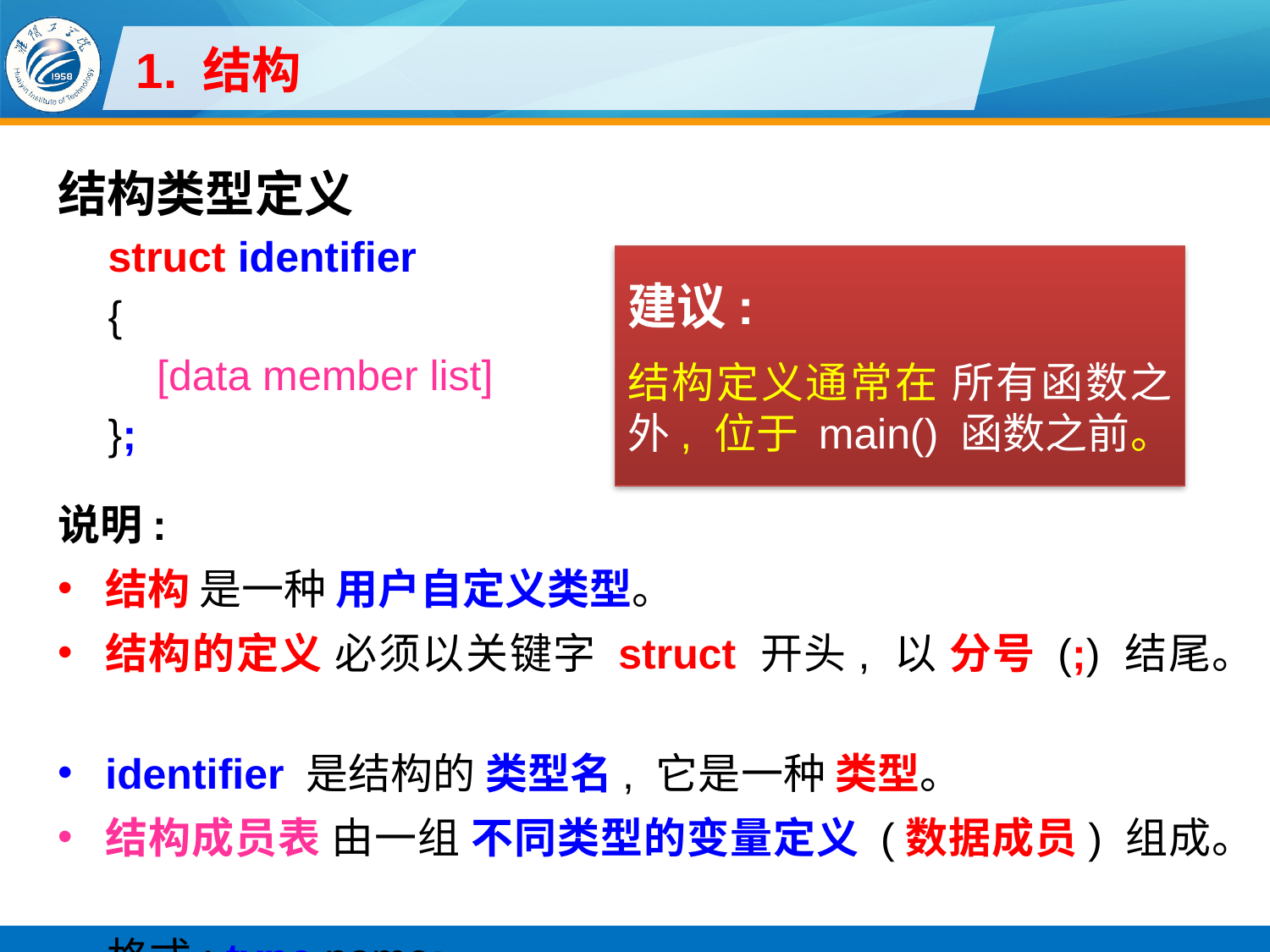

# 1. 结构
结构类型定义
struct identifier
{
[data member list]
};
说明:
结构 是一种 用户自定义类型。
结构的定义 必须以关键字 struct 开头, 以 分号 (;) 结尾。
identifier 是结构的 类型名, 它是一种 类型。
结构成员表 由一组 不同类型的变量定义 (数据成员) 组成。
格式: type name;
建议:
结构定义通常在 所有函数之外, 位于 main() 函数之前。